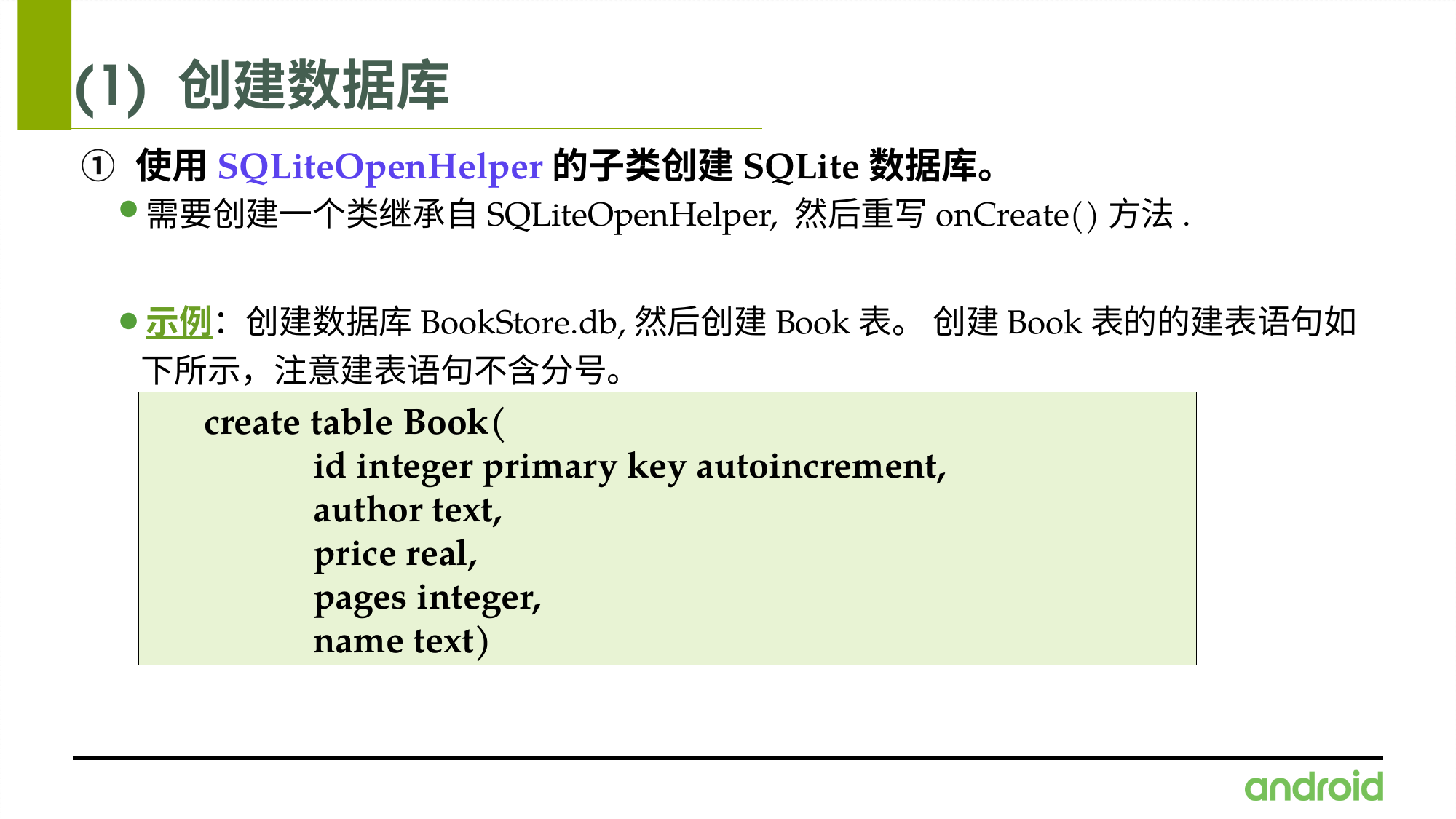

# (1) 创建数据库
使用SQLiteOpenHelper的子类创建SQLite数据库。
需要创建一个类继承自SQLiteOpenHelper, 然后重写onCreate()方法.

示例：创建数据库BookStore.db,然后创建Book表。 创建Book表的的建表语句如下所示，注意建表语句不含分号。
create table Book(
	id integer primary key autoincrement,
	author text,
	price real,
	pages integer,
	name text)